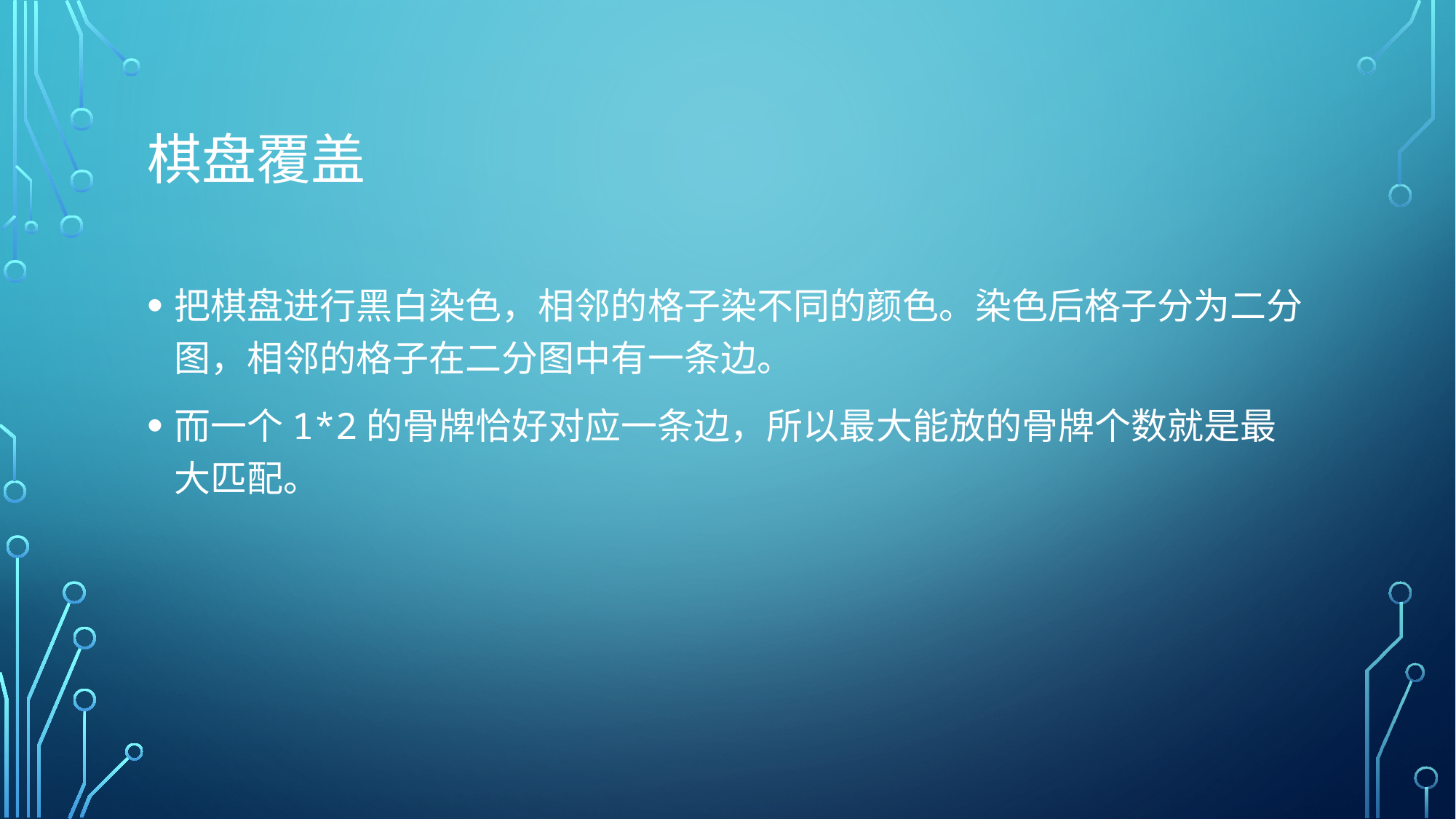

# 棋盘覆盖
把棋盘进行黑白染色，相邻的格子染不同的颜色。染色后格子分为二分图，相邻的格子在二分图中有一条边。
而一个1*2的骨牌恰好对应一条边，所以最大能放的骨牌个数就是最大匹配。